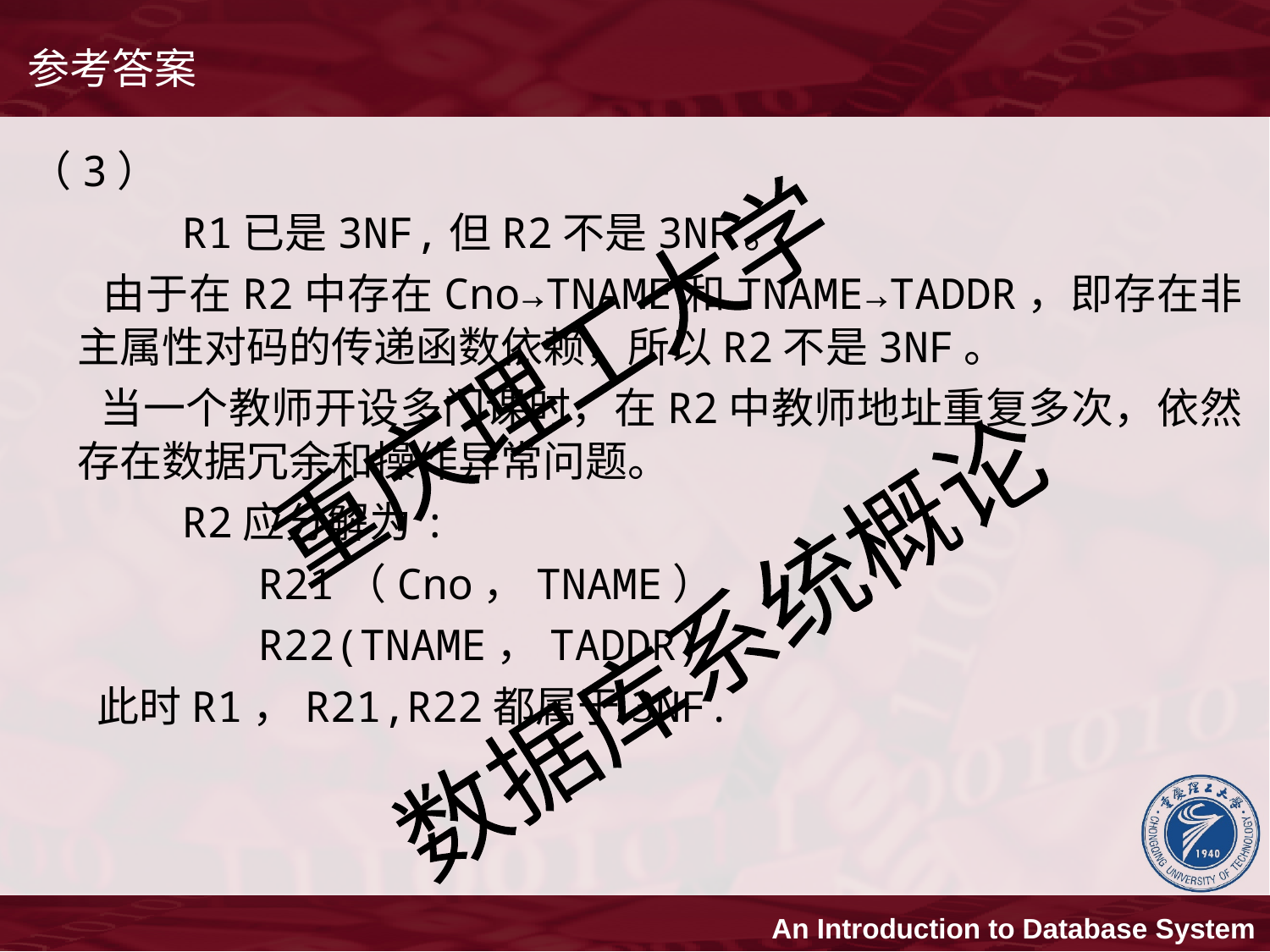

参考答案
（3）
      R1已是3NF,但R2不是3NF。
      由于在R2中存在Cno→TNAME和TNAME→TADDR，即存在非主属性对码的传递函数依赖，所以R2不是3NF。
      当一个教师开设多门课时，在R2中教师地址重复多次，依然存在数据冗余和操作异常问题。
      R2应分解为:
         R21（Cno，TNAME）
         R22(TNAME，TADDR)
      此时R1，R21,R22都属于3NF.